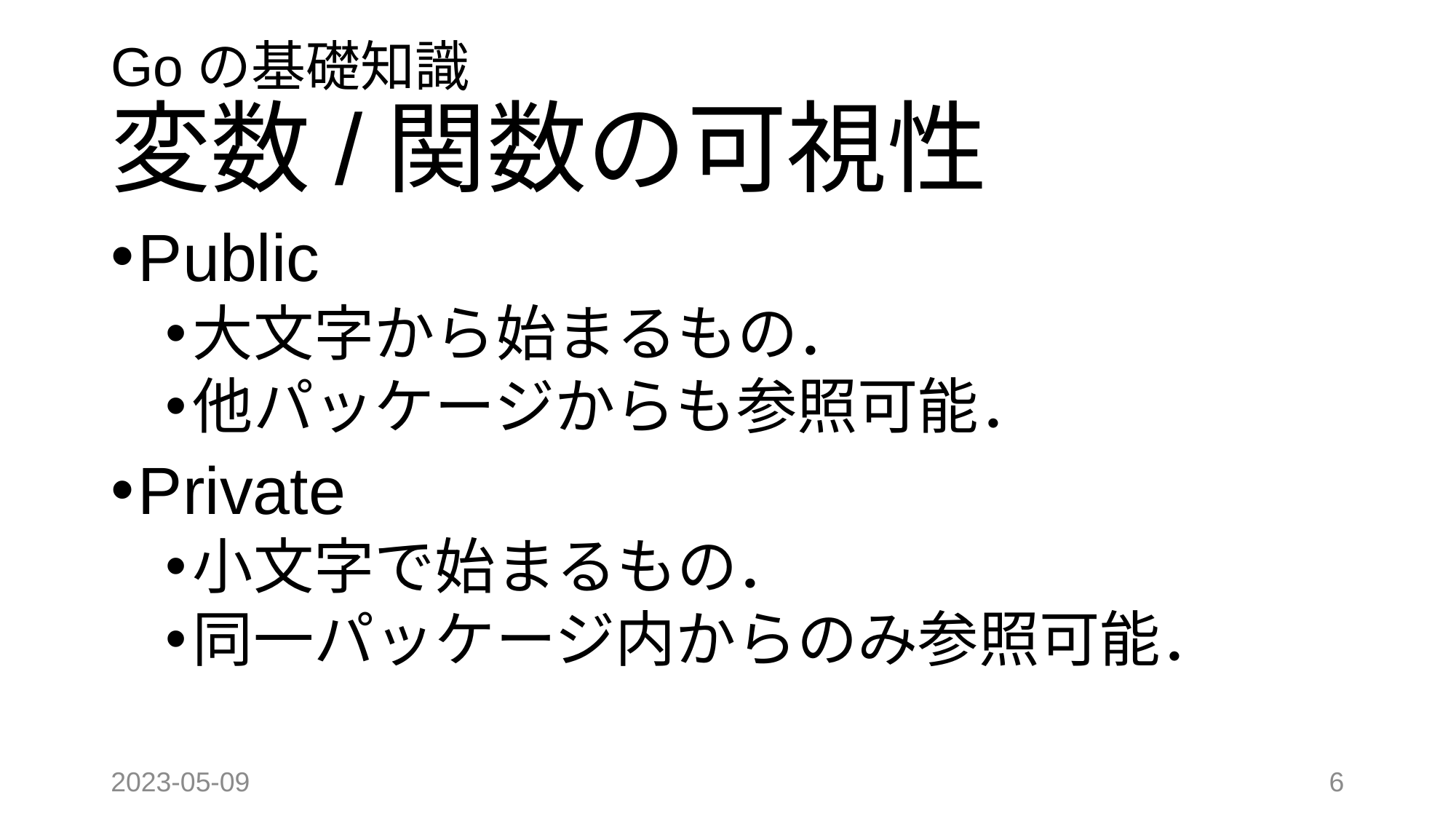

# Goの基礎知識 変数/関数の可視性
Public
大文字から始まるもの．
他パッケージからも参照可能．
Private
小文字で始まるもの．
同一パッケージ内からのみ参照可能．
2023-05-09
6